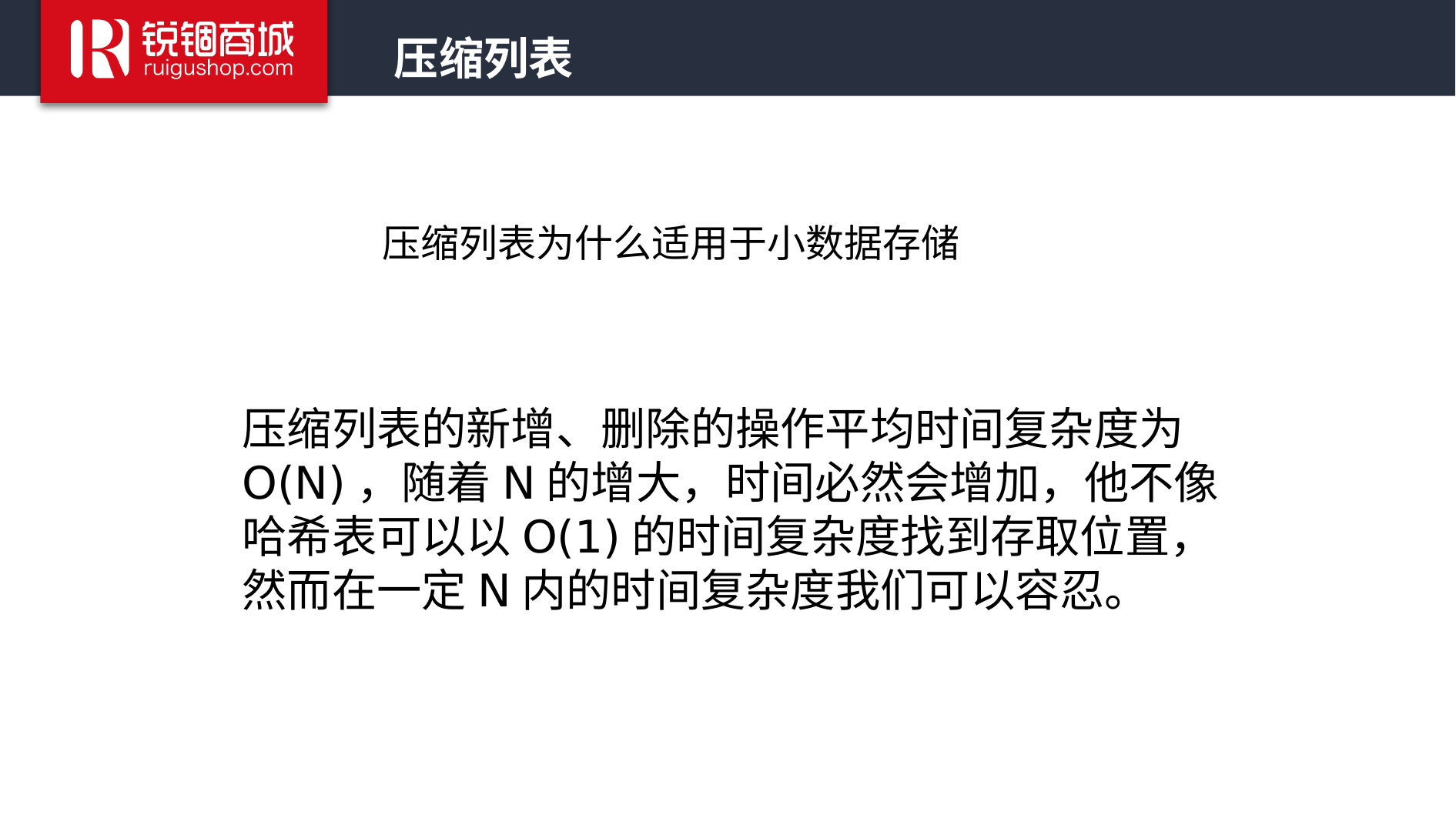

压缩列表
压缩列表为什么适用于小数据存储
压缩列表的新增、删除的操作平均时间复杂度为O(N)，随着N的增大，时间必然会增加，他不像哈希表可以以O(1)的时间复杂度找到存取位置，然而在一定N内的时间复杂度我们可以容忍。